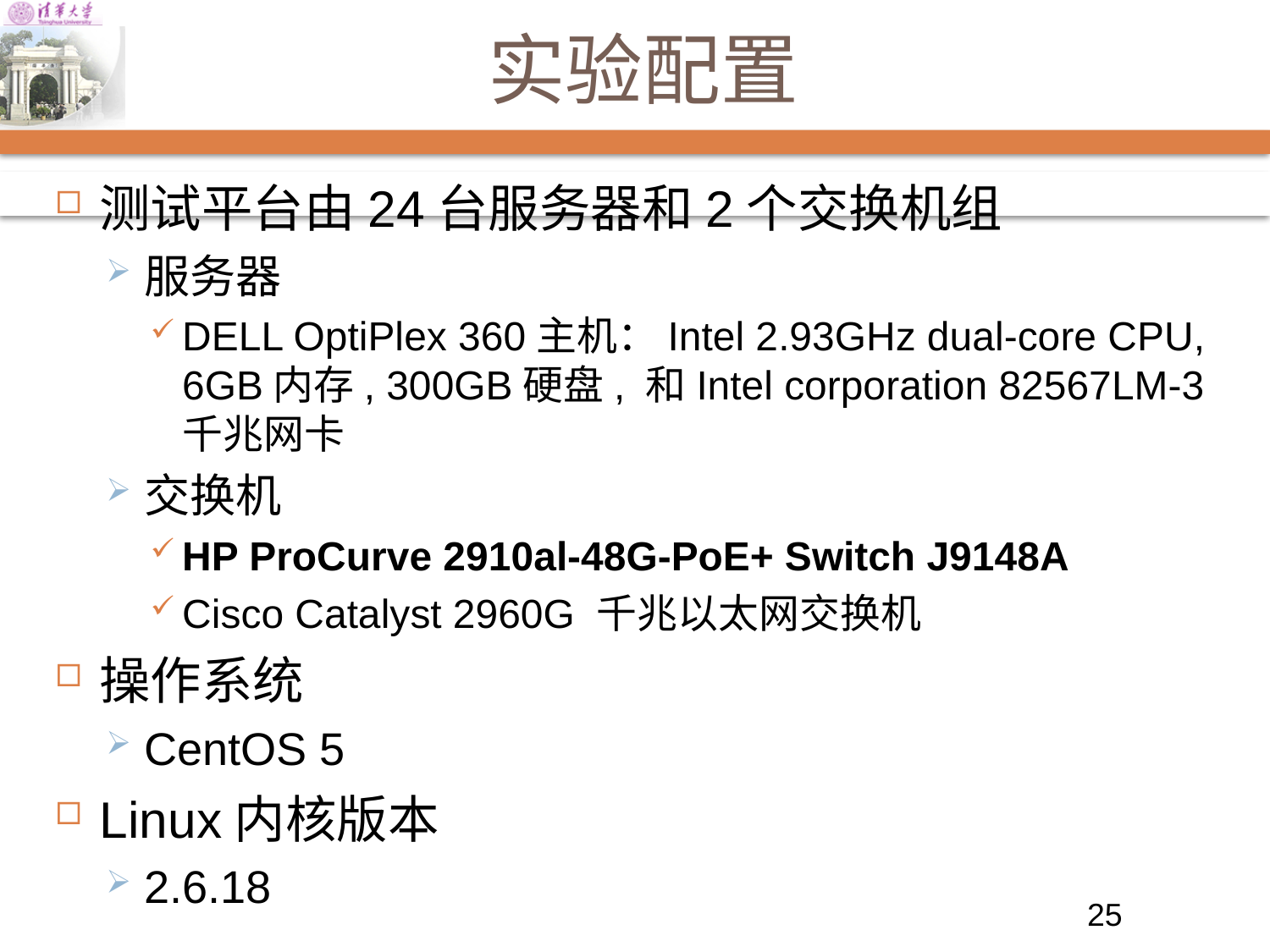

# 实验配置
测试平台由24台服务器和2个交换机组
服务器
DELL OptiPlex 360主机：Intel 2.93GHz dual-core CPU, 6GB内存, 300GB硬盘, 和Intel corporation 82567LM-3 千兆网卡
交换机
HP ProCurve 2910al-48G-PoE+ Switch J9148A
Cisco Catalyst 2960G 千兆以太网交换机
操作系统
CentOS 5
Linux内核版本
2.6.18
25